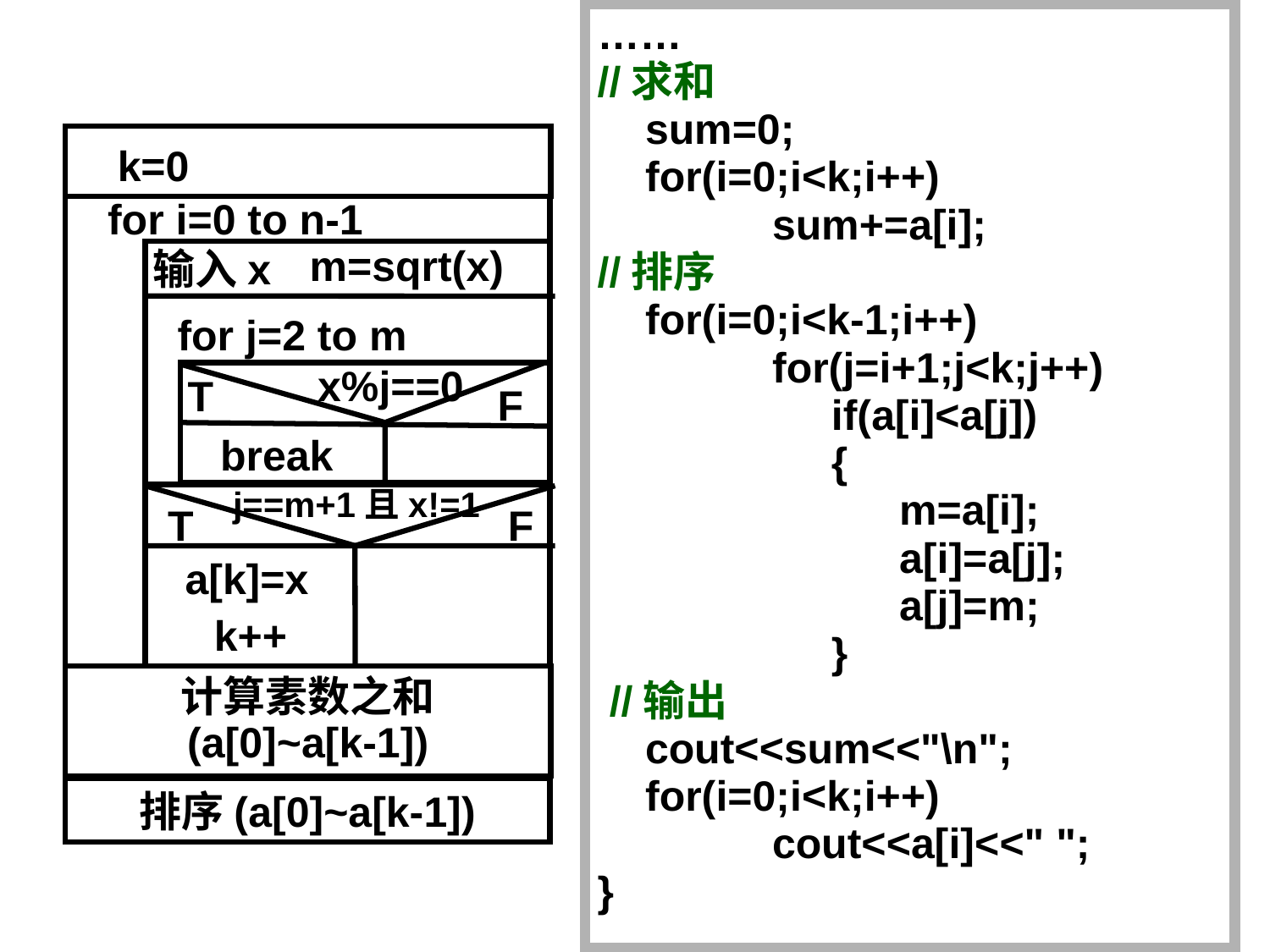

……
//求和
 	sum=0;
	for(i=0;i<k;i++)
		sum+=a[i];
//排序
	for(i=0;i<k-1;i++)
		for(j=i+1;j<k;j++)
		     if(a[i]<a[j])
		     {
			m=a[i];			a[i]=a[j];
			a[j]=m;
		     }
 //输出
	cout<<sum<<"\n";
	for(i=0;i<k;i++)
		cout<<a[i]<<" ";
}

k=0
for i=0 to n-1

m=sqrt(x)
输入x

for j=2 to m
x%j==0
T

F

break

j==m+1且x!=1

T
F
a[k]=x

k++
计算素数之和
(a[0]~a[k-1])
排序(a[0]~a[k-1])